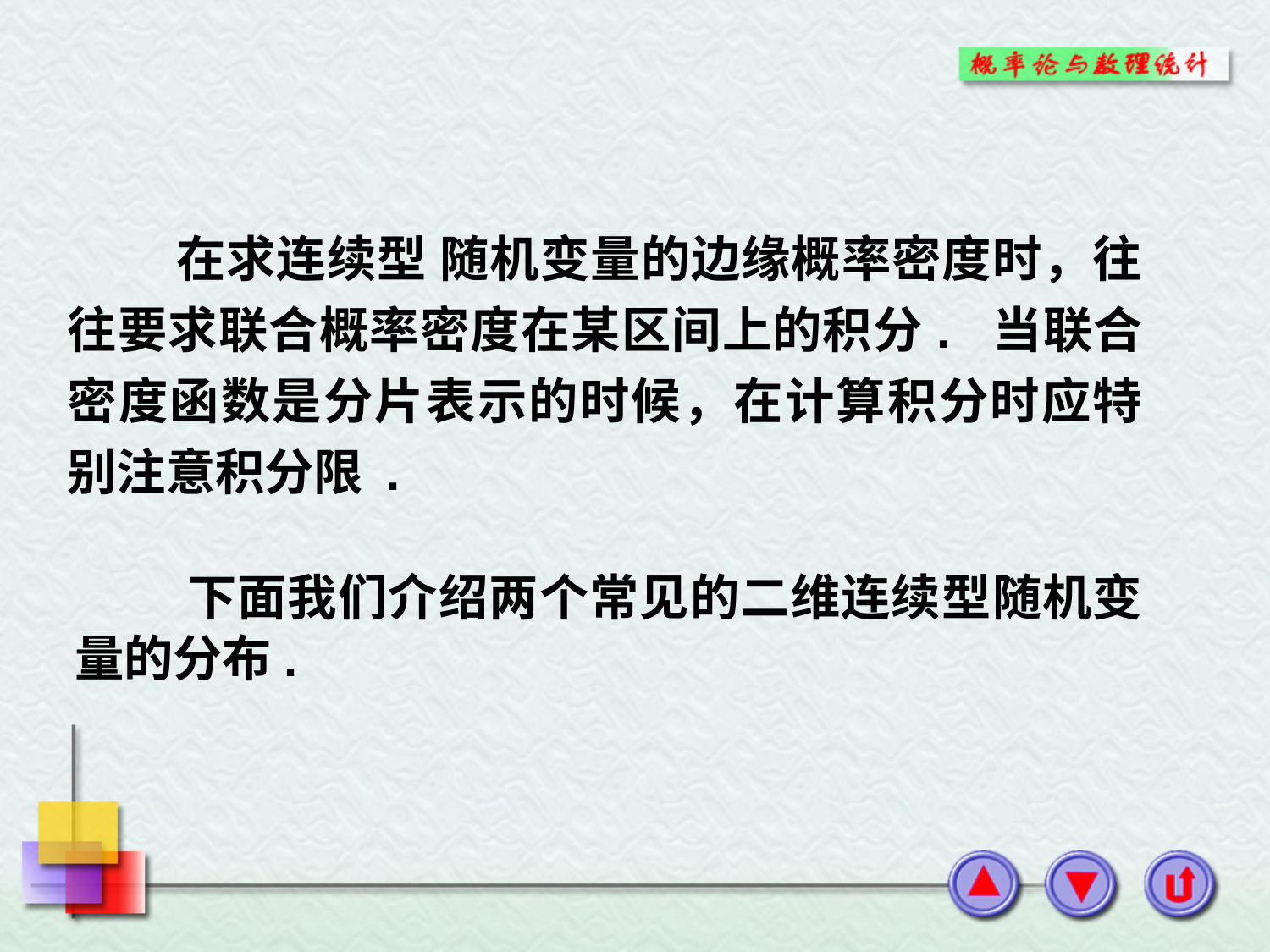

在求连续型 随机变量的边缘概率密度时，往往要求联合概率密度在某区间上的积分.  当联合密度函数是分片表示的时候，在计算积分时应特别注意积分限 .
       下面我们介绍两个常见的二维连续型随机变量的分布.